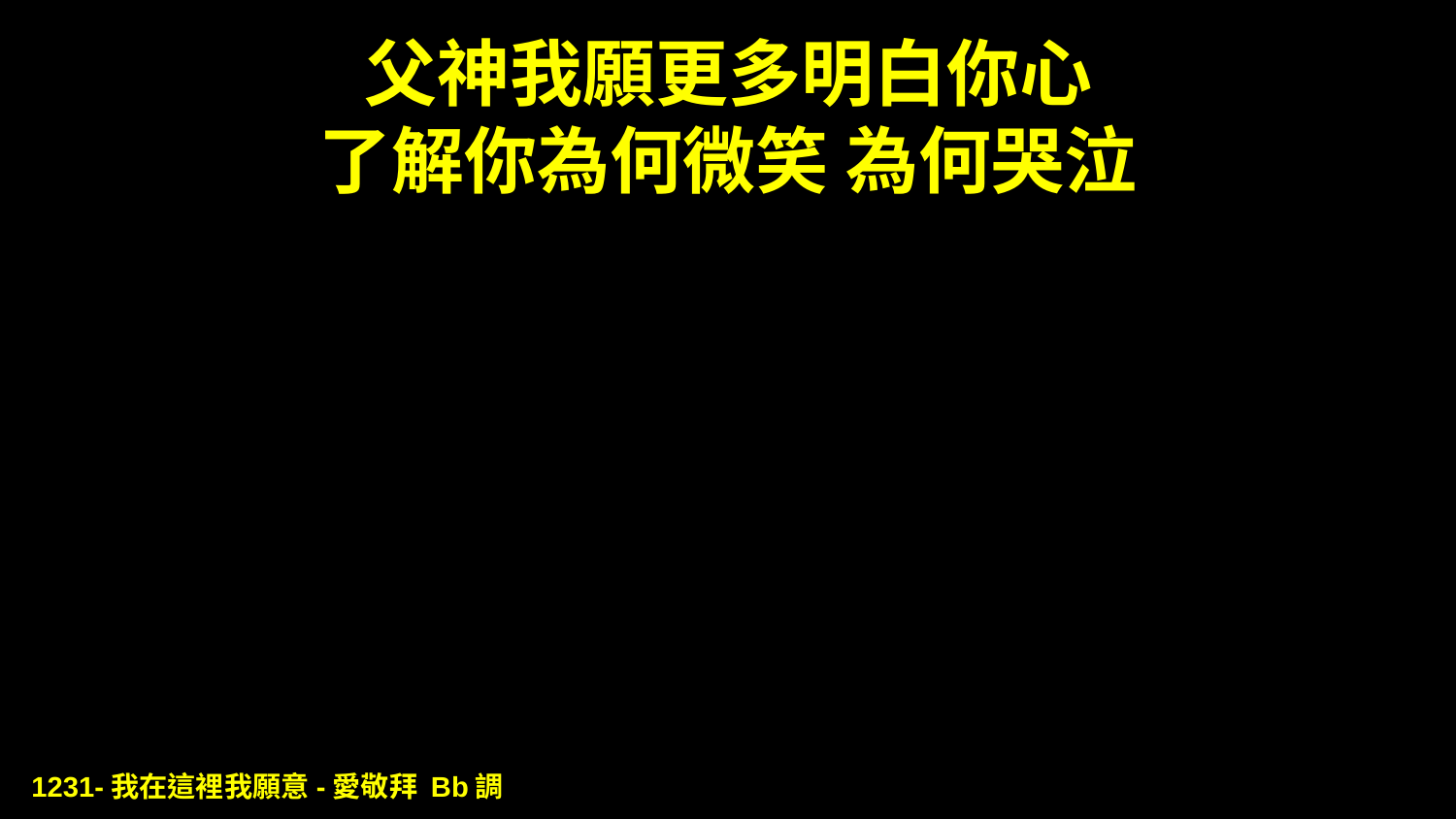

# 父神我願更多明白你心 了解你為何微笑 為何哭泣
1231-我在這裡我願意-愛敬拜 Bb調